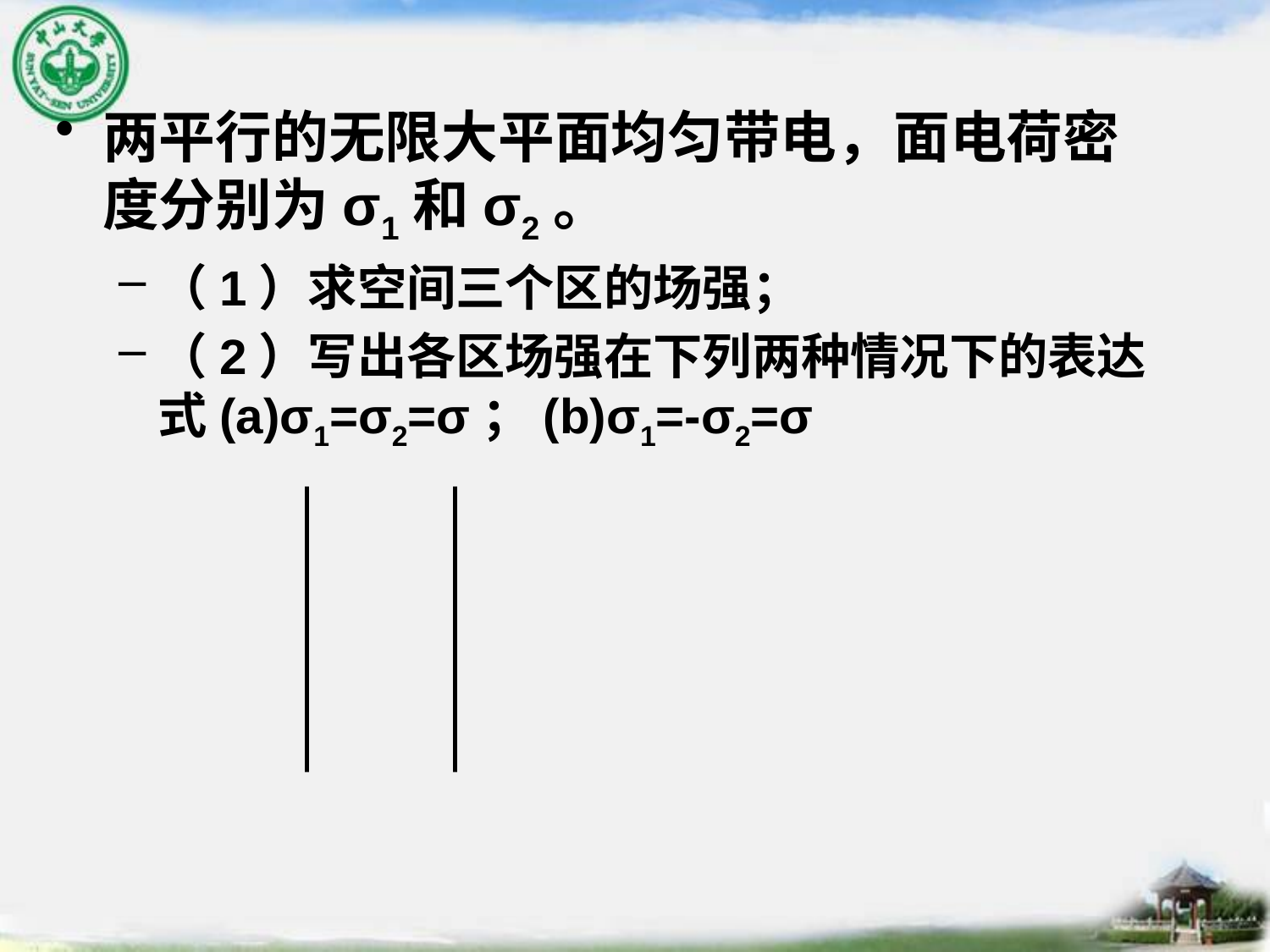

两平行的无限大平面均匀带电，面电荷密度分别为σ1和σ2。
（1）求空间三个区的场强；
（2）写出各区场强在下列两种情况下的表达式(a)σ1=σ2=σ；(b)σ1=-σ2=σ

27